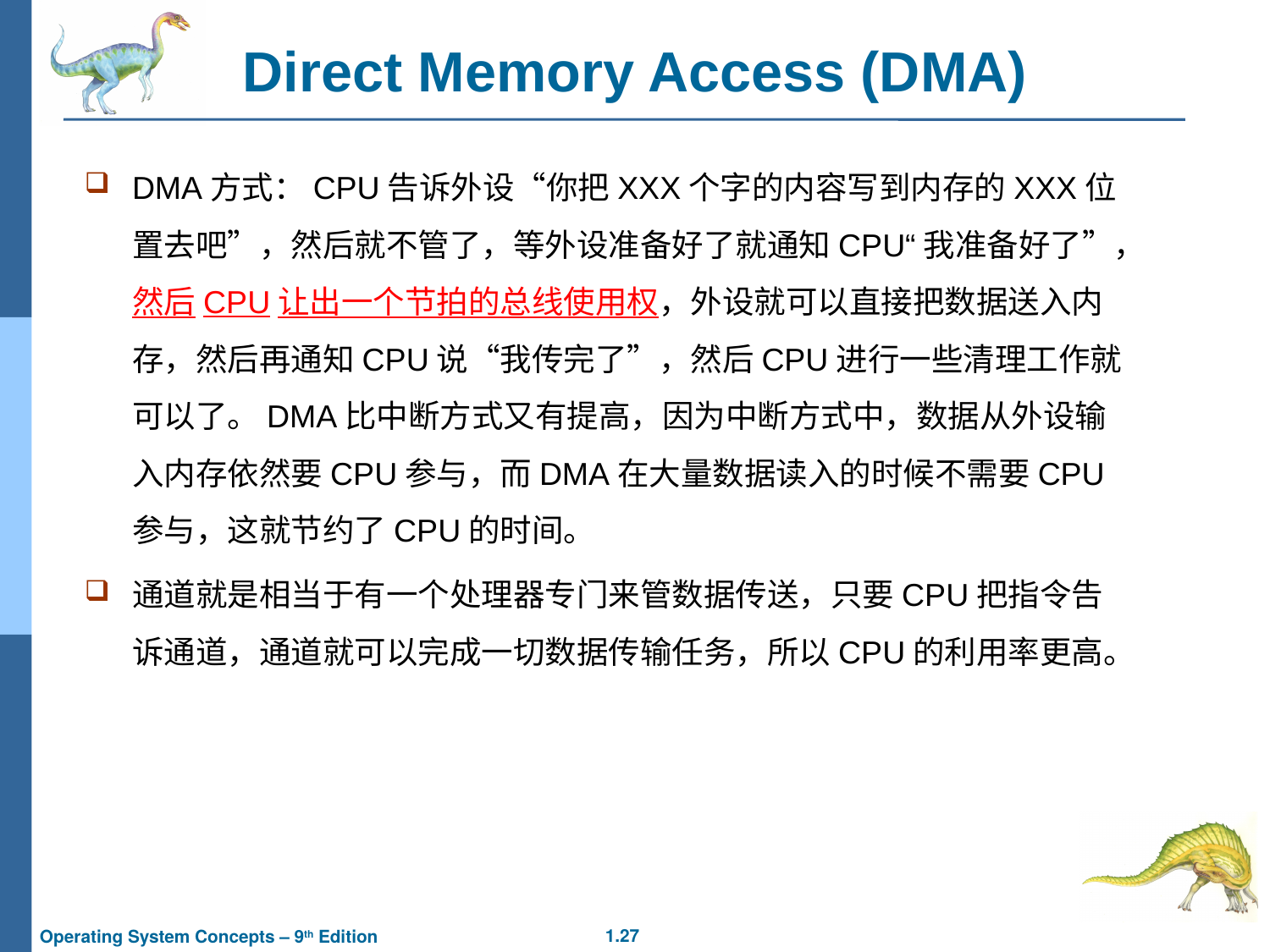

Direct Memory Access (DMA)
DMA方式：CPU告诉外设“你把XXX个字的内容写到内存的XXX位置去吧”，然后就不管了，等外设准备好了就通知CPU“我准备好了”，然后CPU让出一个节拍的总线使用权，外设就可以直接把数据送入内存，然后再通知CPU说“我传完了”，然后CPU进行一些清理工作就可以了。DMA比中断方式又有提高，因为中断方式中，数据从外设输入内存依然要CPU参与，而DMA在大量数据读入的时候不需要CPU参与，这就节约了CPU的时间。
通道就是相当于有一个处理器专门来管数据传送，只要CPU把指令告诉通道，通道就可以完成一切数据传输任务，所以CPU的利用率更高。